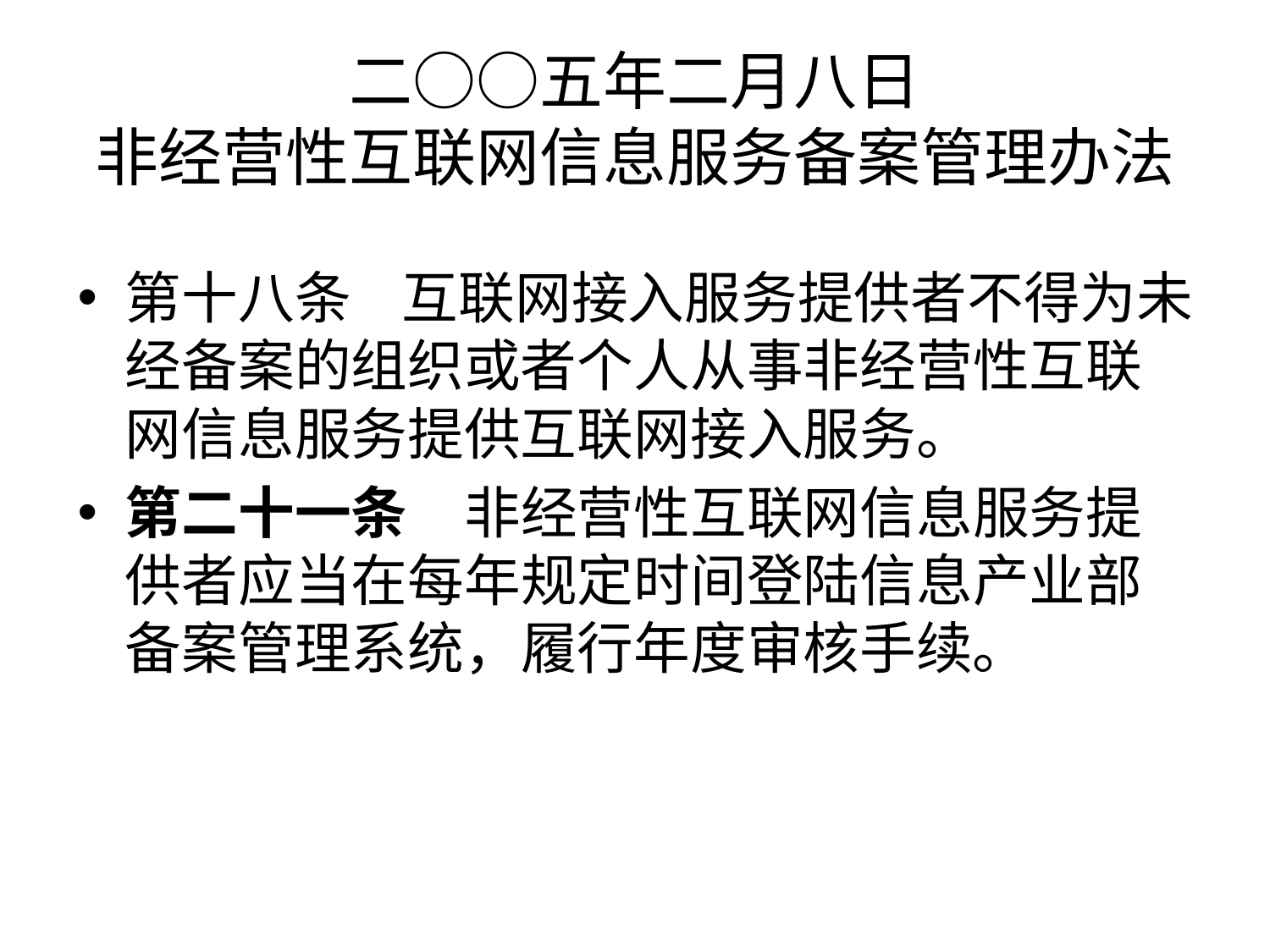

# 二○○五年二月八日 非经营性互联网信息服务备案管理办法
第十八条    互联网接入服务提供者不得为未经备案的组织或者个人从事非经营性互联网信息服务提供互联网接入服务。
第二十一条　非经营性互联网信息服务提供者应当在每年规定时间登陆信息产业部备案管理系统，履行年度审核手续。